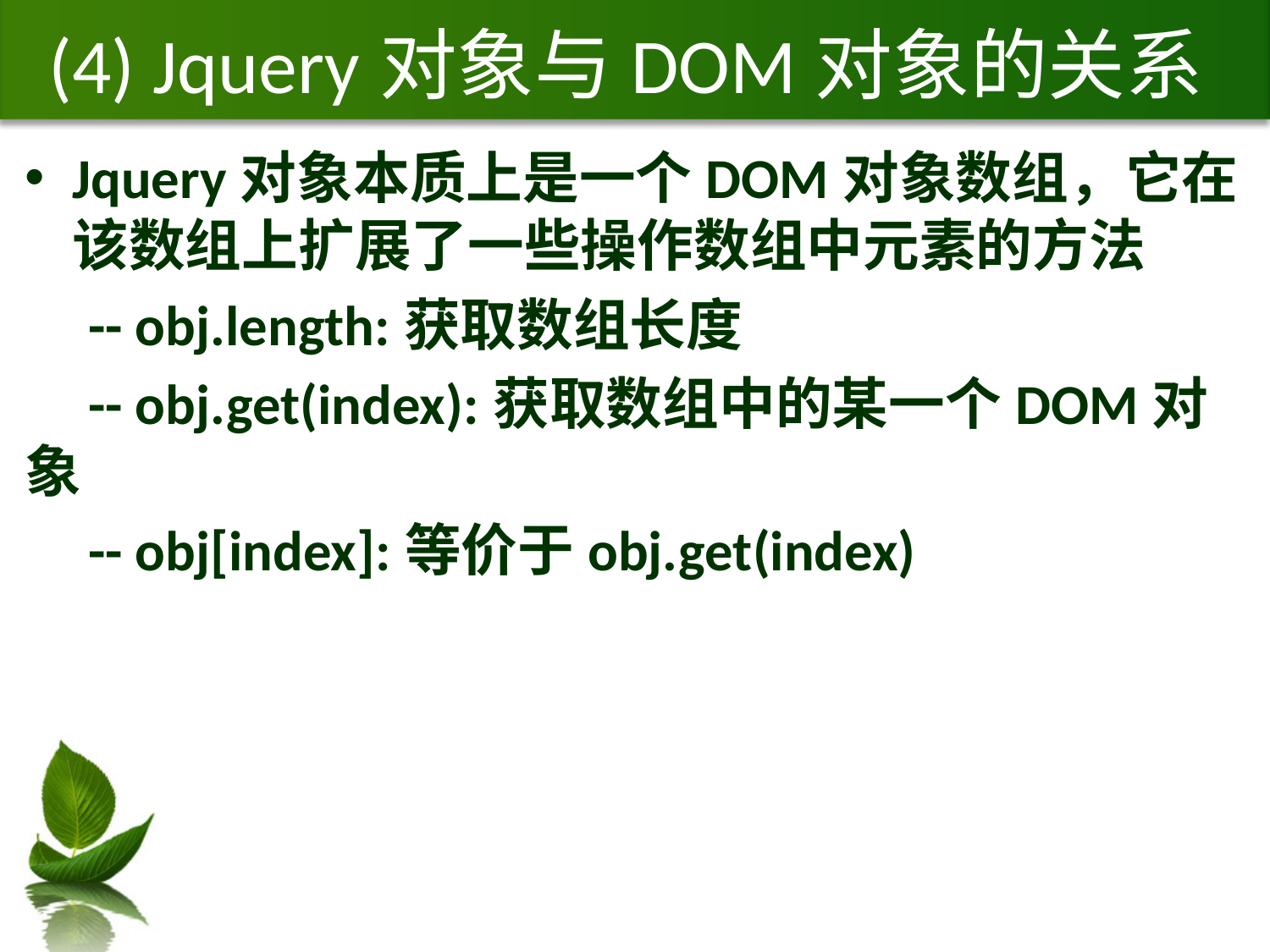

# (4) Jquery对象与DOM对象的关系
Jquery对象本质上是一个DOM对象数组，它在该数组上扩展了一些操作数组中元素的方法
     -- obj.length:获取数组长度
     -- obj.get(index):获取数组中的某一个DOM对象
     -- obj[index]:等价于obj.get(index)